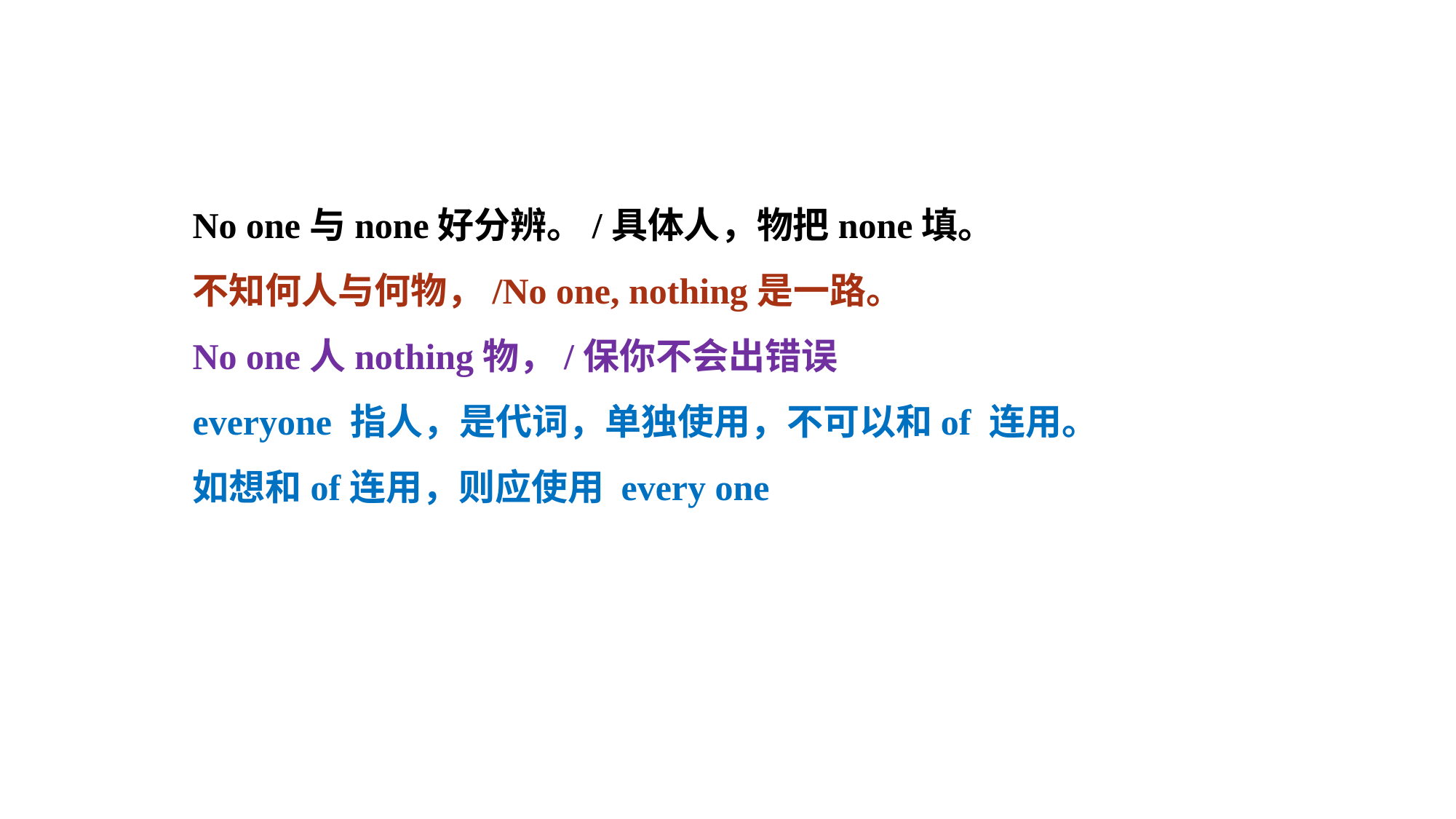

No one与none好分辨。/具体人，物把none填。
不知何人与何物，/No one, nothing是一路。
No one人nothing物，/保你不会出错误
everyone 指人，是代词，单独使用，不可以和of 连用。
如想和of连用，则应使用 every one